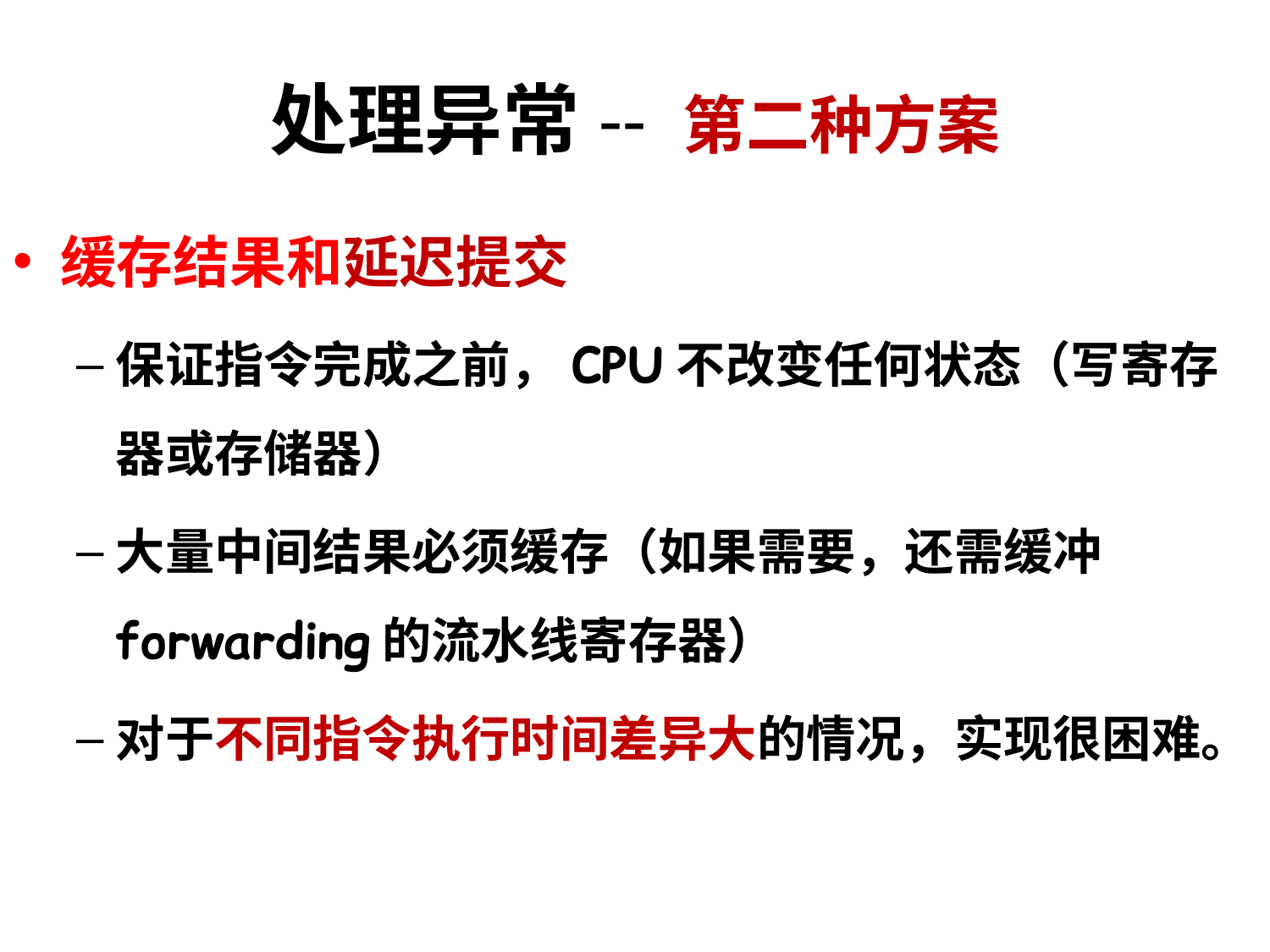

# 处理异常-- 第二种方案
缓存结果和延迟提交
保证指令完成之前，CPU不改变任何状态（写寄存器或存储器）
大量中间结果必须缓存（如果需要，还需缓冲forwarding的流水线寄存器）
对于不同指令执行时间差异大的情况，实现很困难。

60